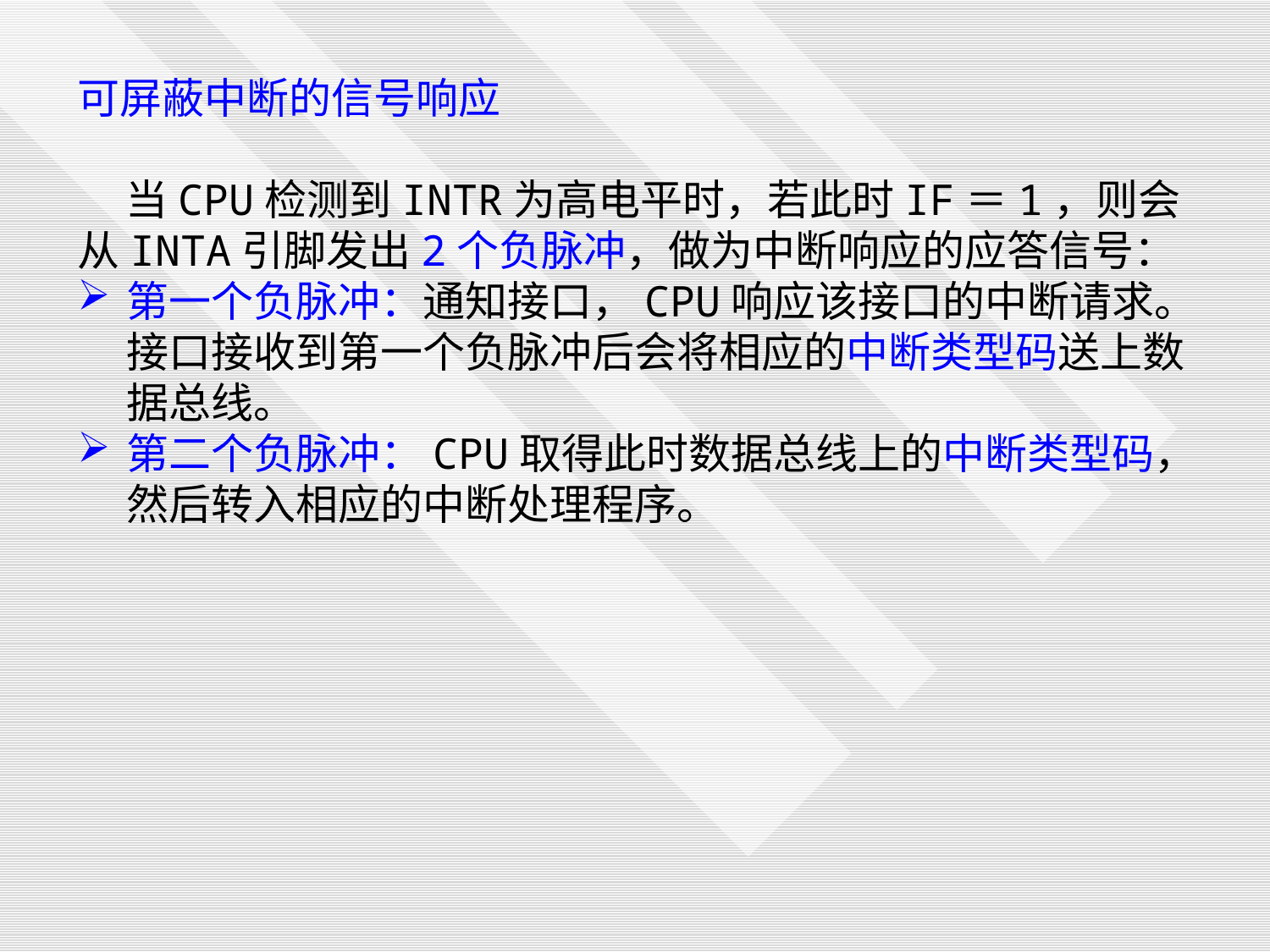

可屏蔽中断的信号响应

    当CPU检测到INTR为高电平时，若此时IF＝1，则会从INTA引脚发出2个负脉冲，做为中断响应的应答信号：
第一个负脉冲：通知接口，CPU响应该接口的中断请求。接口接收到第一个负脉冲后会将相应的中断类型码送上数据总线。
第二个负脉冲：CPU取得此时数据总线上的中断类型码，然后转入相应的中断处理程序。